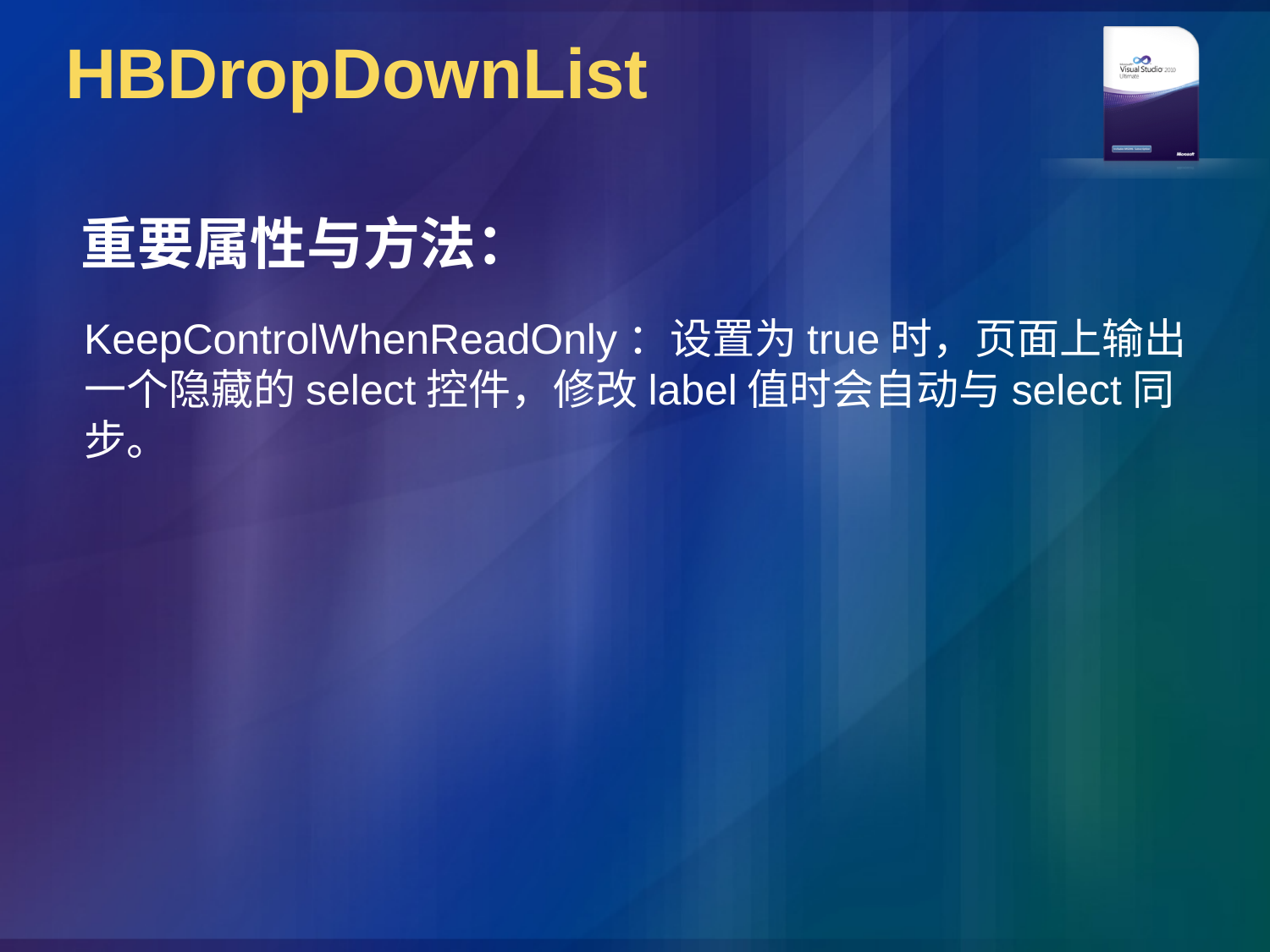

# HBDropDownList
重要属性与方法：
KeepControlWhenReadOnly：设置为true时，页面上输出一个隐藏的select控件，修改label值时会自动与select同步。